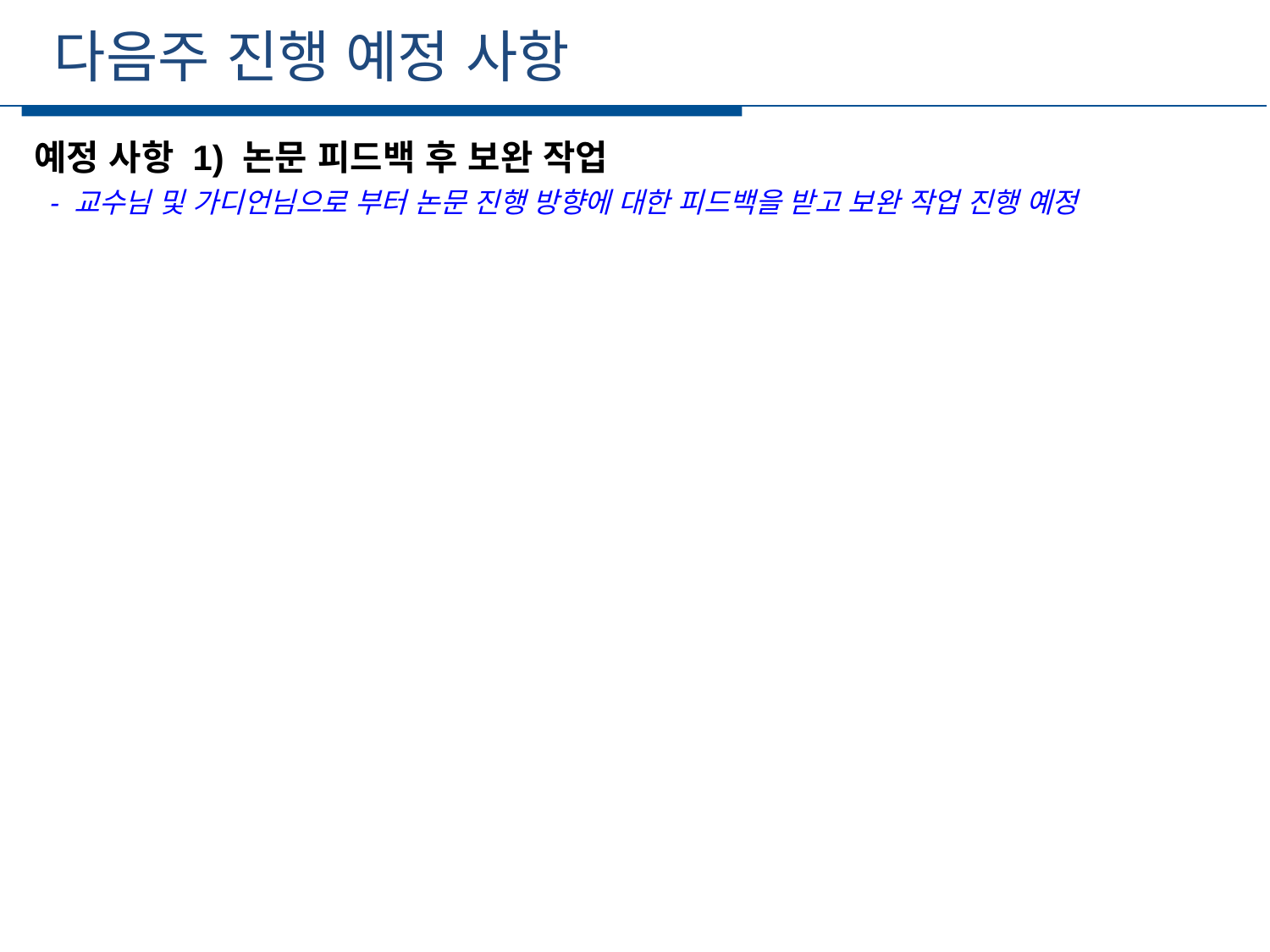

다음주 진행 예정 사항
세부일정

예정 사항 1) 논문 피드백 후 보완 작업
  - 교수님 및 가디언님으로 부터 논문 진행 방향에 대한 피드백을 받고 보완 작업 진행 예정